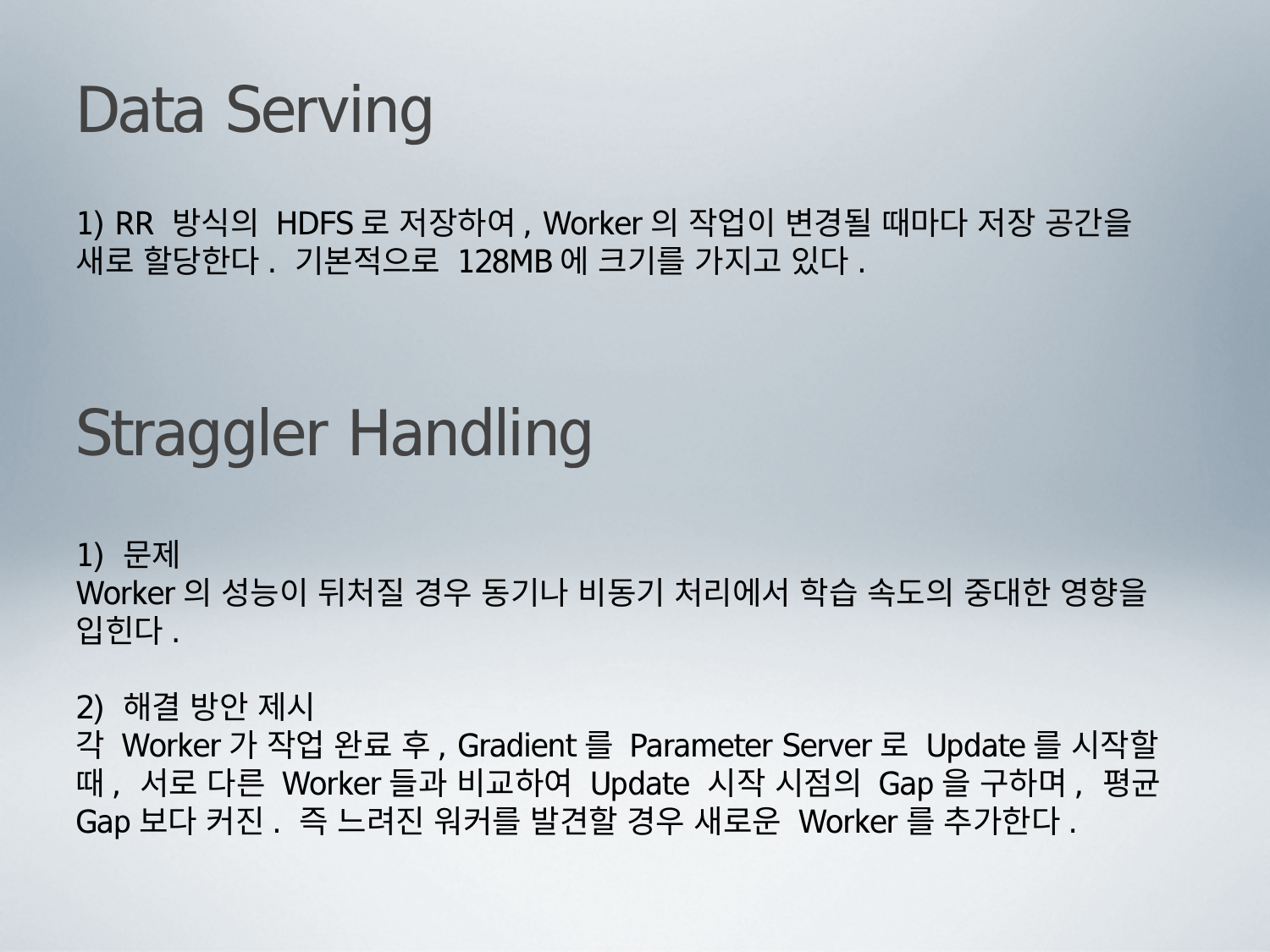

# Data Serving
1) RR 방식의 HDFS로 저장하여, Worker의 작업이 변경될 때마다 저장 공간을 새로 할당한다. 기본적으로 128MB에 크기를 가지고 있다.
Straggler Handling
1) 문제
Worker의 성능이 뒤처질 경우 동기나 비동기 처리에서 학습 속도의 중대한 영향을 입힌다.

2) 해결 방안 제시
각 Worker가 작업 완료 후, Gradient를 Parameter Server로 Update를 시작할 때, 서로 다른 Worker들과 비교하여 Update 시작 시점의 Gap을 구하며, 평균 Gap보다 커진. 즉 느려진 워커를 발견할 경우 새로운 Worker를 추가한다.